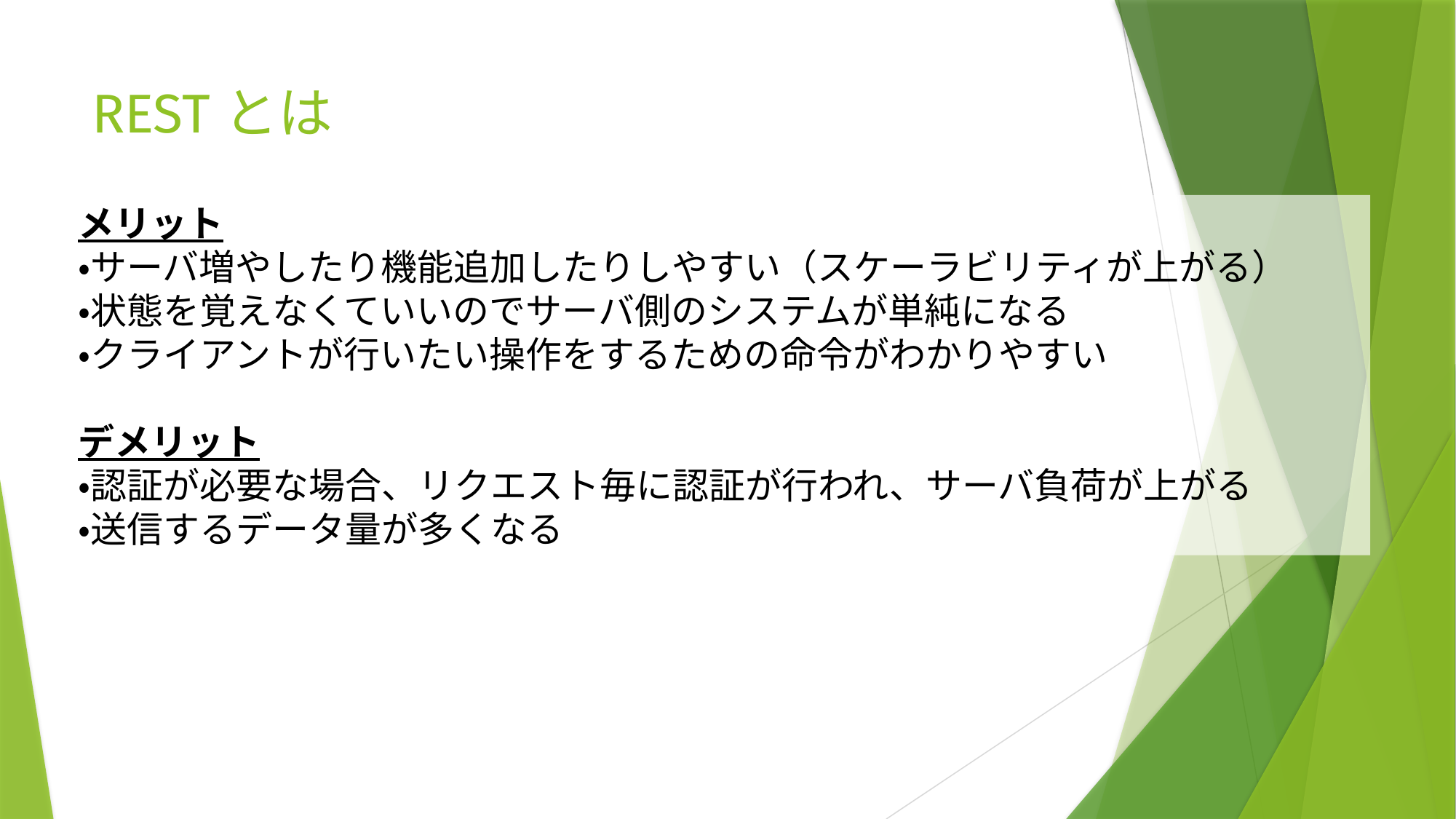

# RESTとは
メリット
・サーバ増やしたり機能追加したりしやすい（スケーラビリティが上がる）
・状態を覚えなくていいのでサーバ側のシステムが単純になる
・クライアントが行いたい操作をするための命令がわかりやすい

デメリット
・認証が必要な場合、リクエスト毎に認証が行われ、サーバ負荷が上がる
・送信するデータ量が多くなる